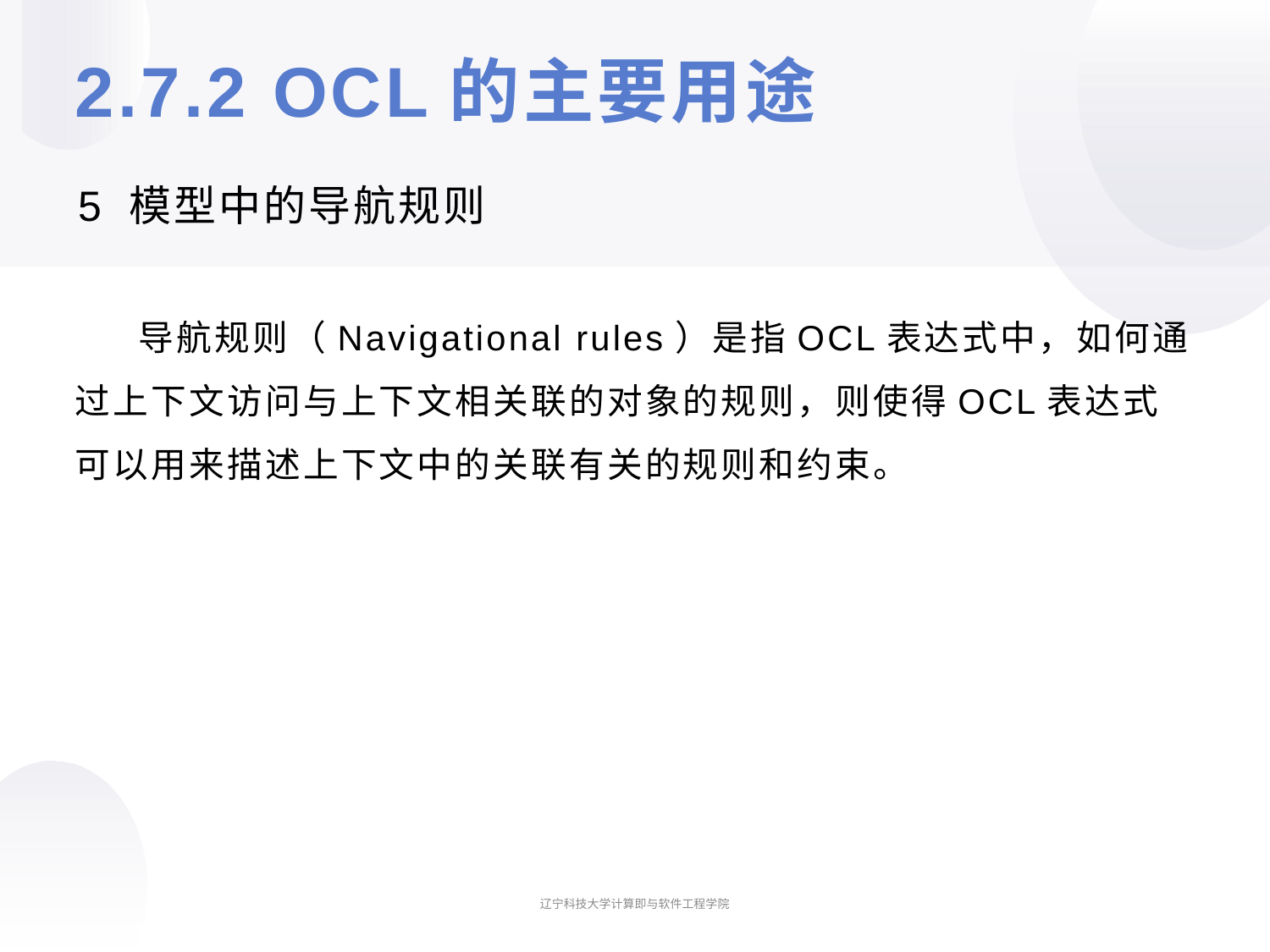

# 2.7.2 OCL的主要用途
5 模型中的导航规则

导航规则（Navigational rules）是指OCL表达式中，如何通过上下文访问与上下文相关联的对象的规则，则使得OCL表达式可以用来描述上下文中的关联有关的规则和约束。

辽宁科技大学计算即与软件工程学院
118